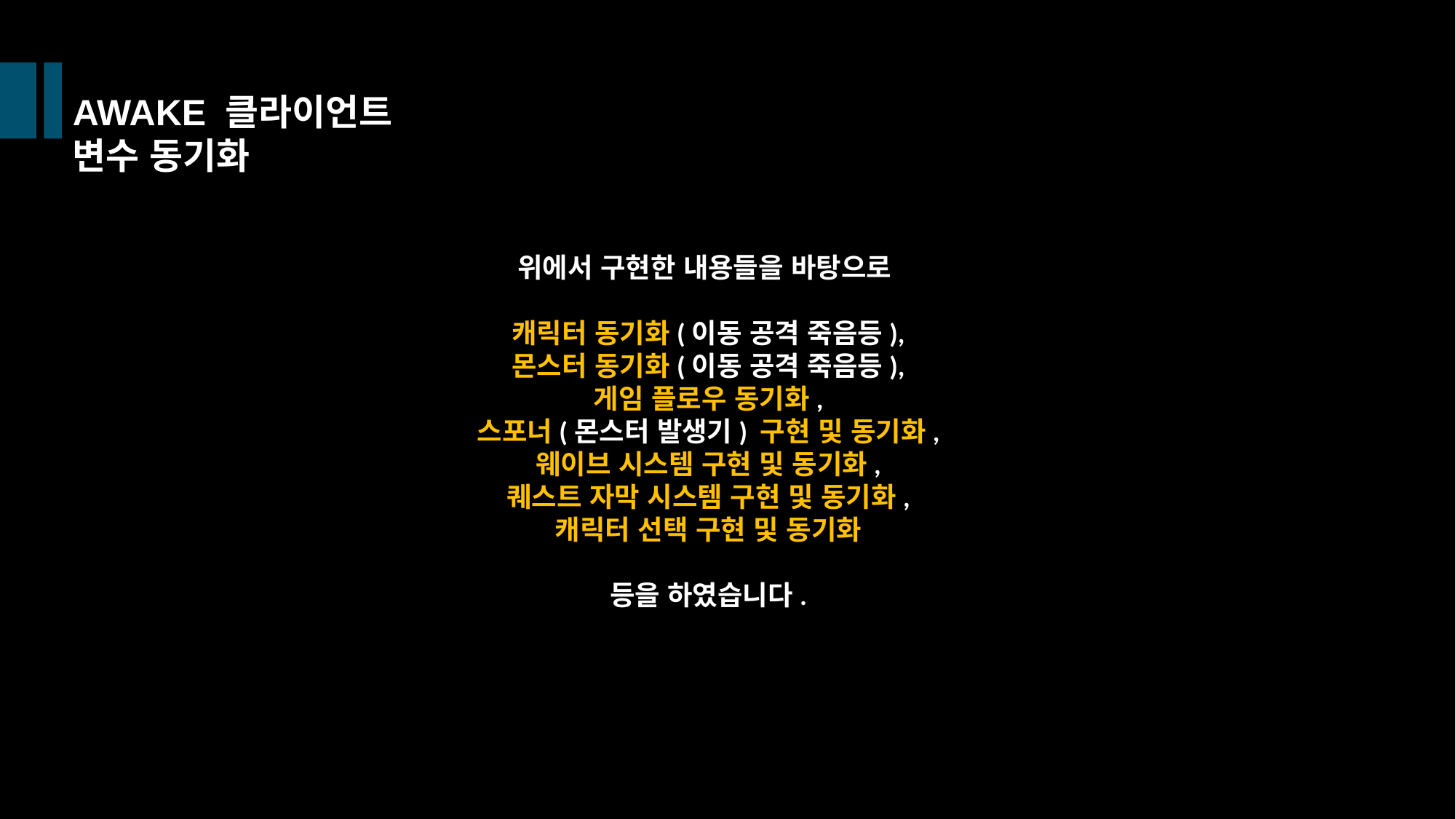

AWAKE 클라이언트
변수 동기화
위에서 구현한 내용들을 바탕으로

캐릭터 동기화(이동 공격 죽음등),
몬스터 동기화(이동 공격 죽음등),
게임 플로우 동기화,
스포너(몬스터 발생기) 구현 및 동기화,
웨이브 시스템 구현 및 동기화,
퀘스트 자막 시스템 구현 및 동기화,
캐릭터 선택 구현 및 동기화

등을 하였습니다.